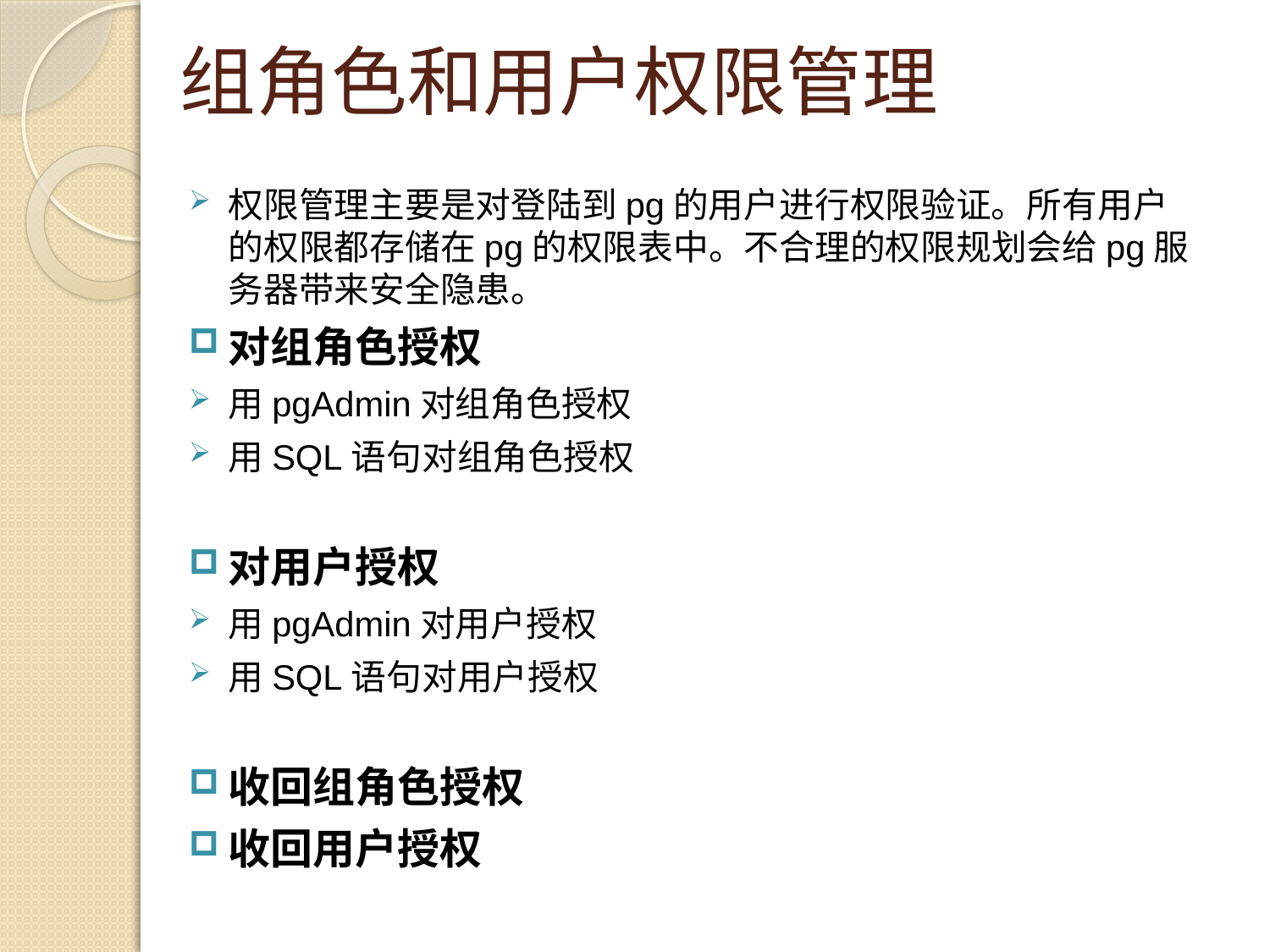

# 组角色和用户权限管理
权限管理主要是对登陆到pg的用户进行权限验证。所有用户的权限都存储在pg的权限表中。不合理的权限规划会给pg服务器带来安全隐患。
对组角色授权
用pgAdmin对组角色授权
用SQL语句对组角色授权

对用户授权
用pgAdmin对用户授权
用SQL语句对用户授权

收回组角色授权
收回用户授权